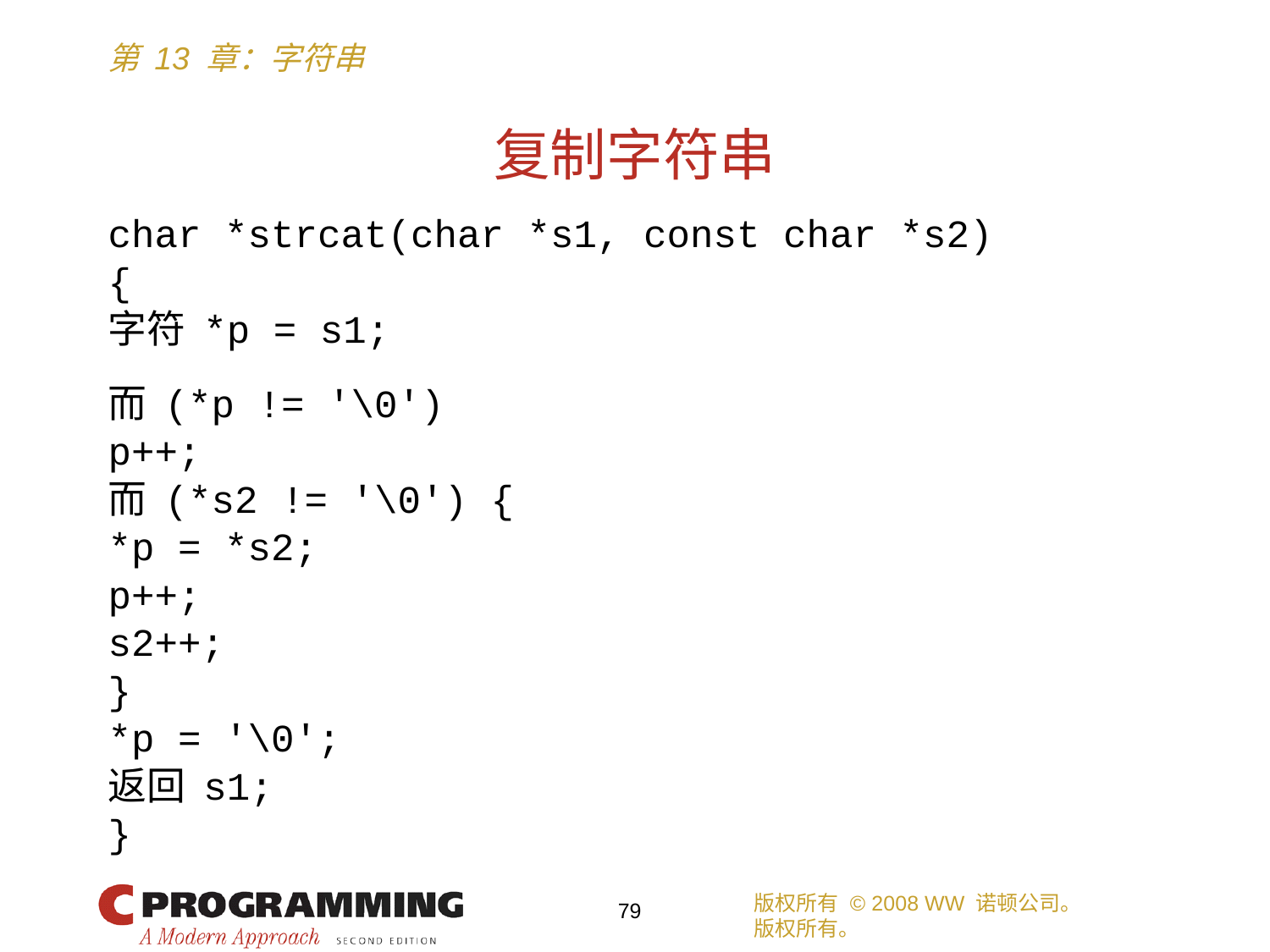

# 复制字符串
char *strcat(char *s1, const char *s2)
{
字符 *p = s1;

而 (*p != '\0')
p++;
而 (*s2 != '\0') {
*p = *s2;
p++;
s2++;
}
*p = '\0';
返回 s1;
}
版权所有 © 2008 WW 诺顿公司。
版权所有。
79